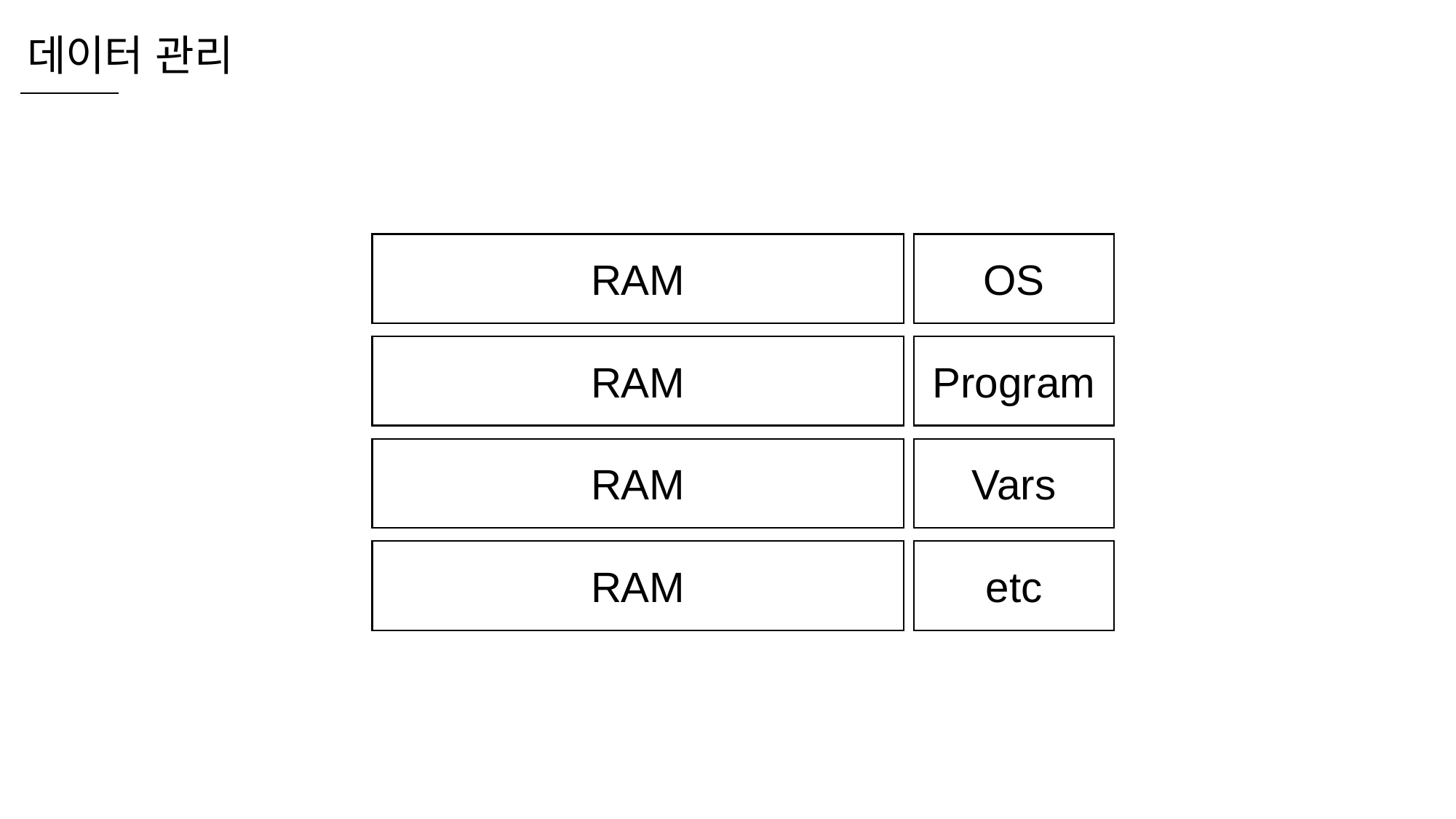

데이터 관리

RAM

OS

RAM

Program

RAM

Vars

RAM

etc